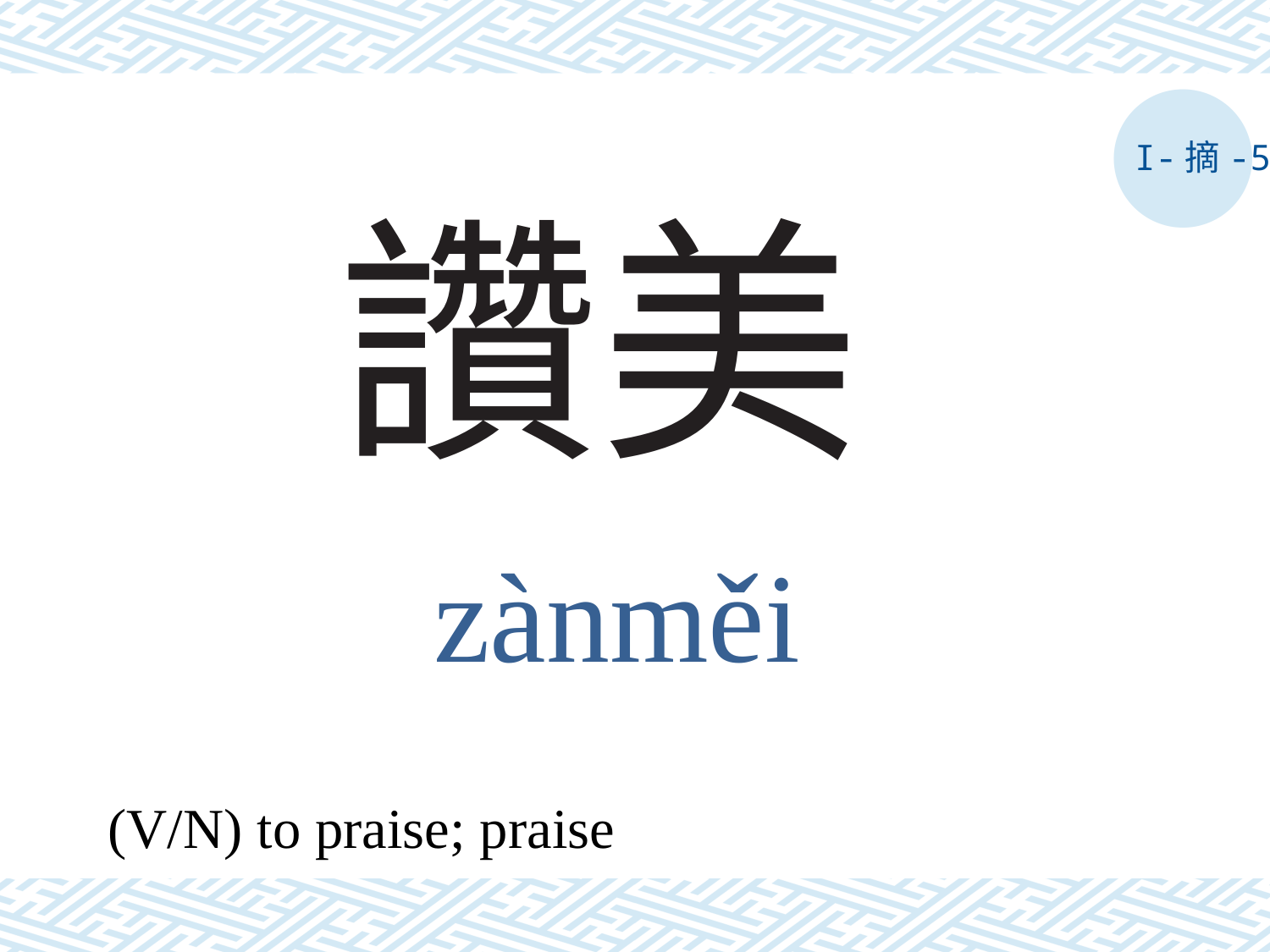

I-摘-5

# 讚美
zànměi
(V/N) to praise; praise